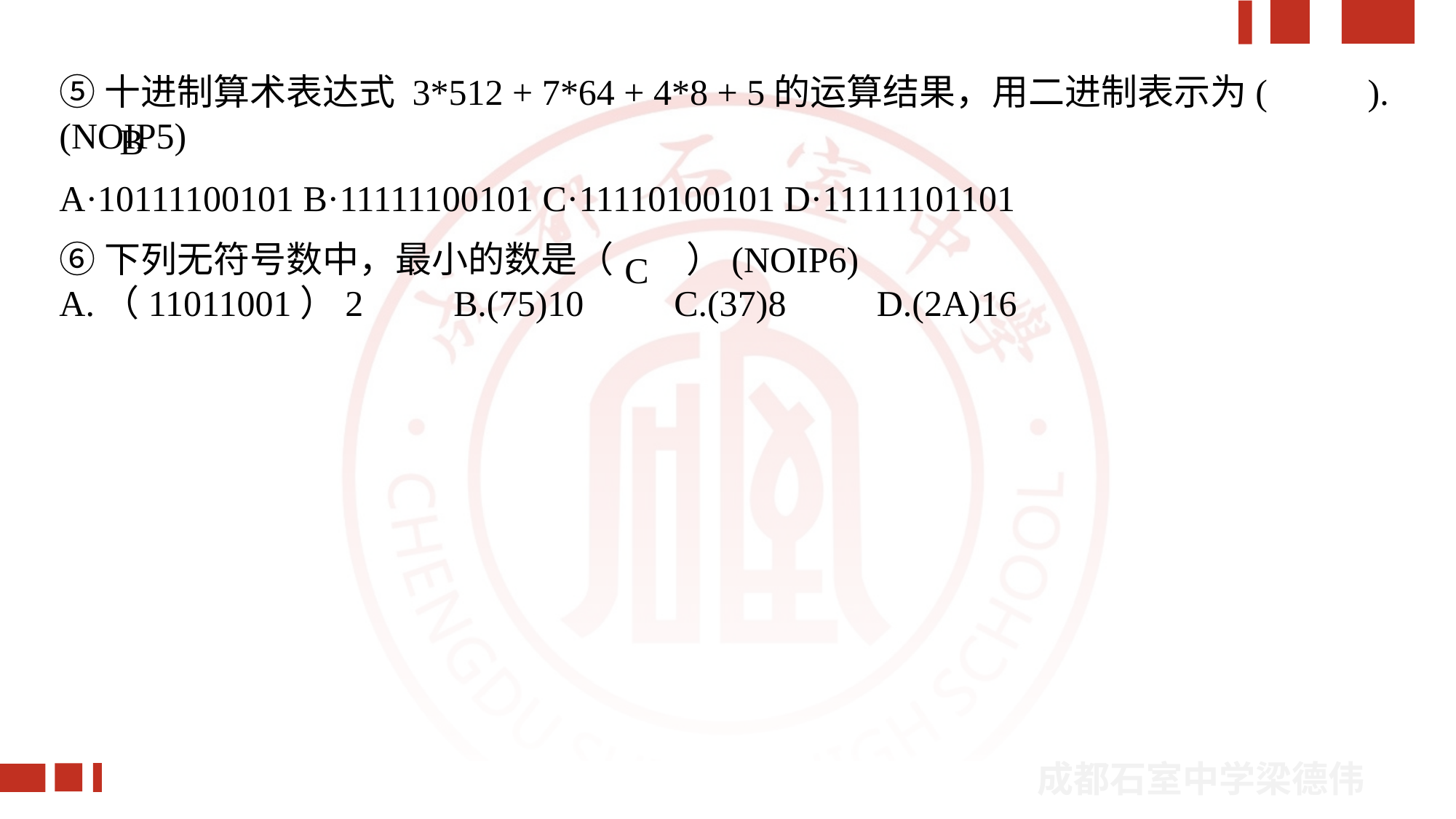

⑤十进制算术表达式 3*512 + 7*64 + 4*8 + 5的运算结果，用二进制表示为(           ).(NOIP5)
A·10111100101 B·11111100101 C·11110100101 D·11111101101
⑥下列无符号数中，最小的数是（　　）(NOIP6)
A.（11011001）2　　B.(75)10　　C.(37)8　　D.(2A)16

B
C